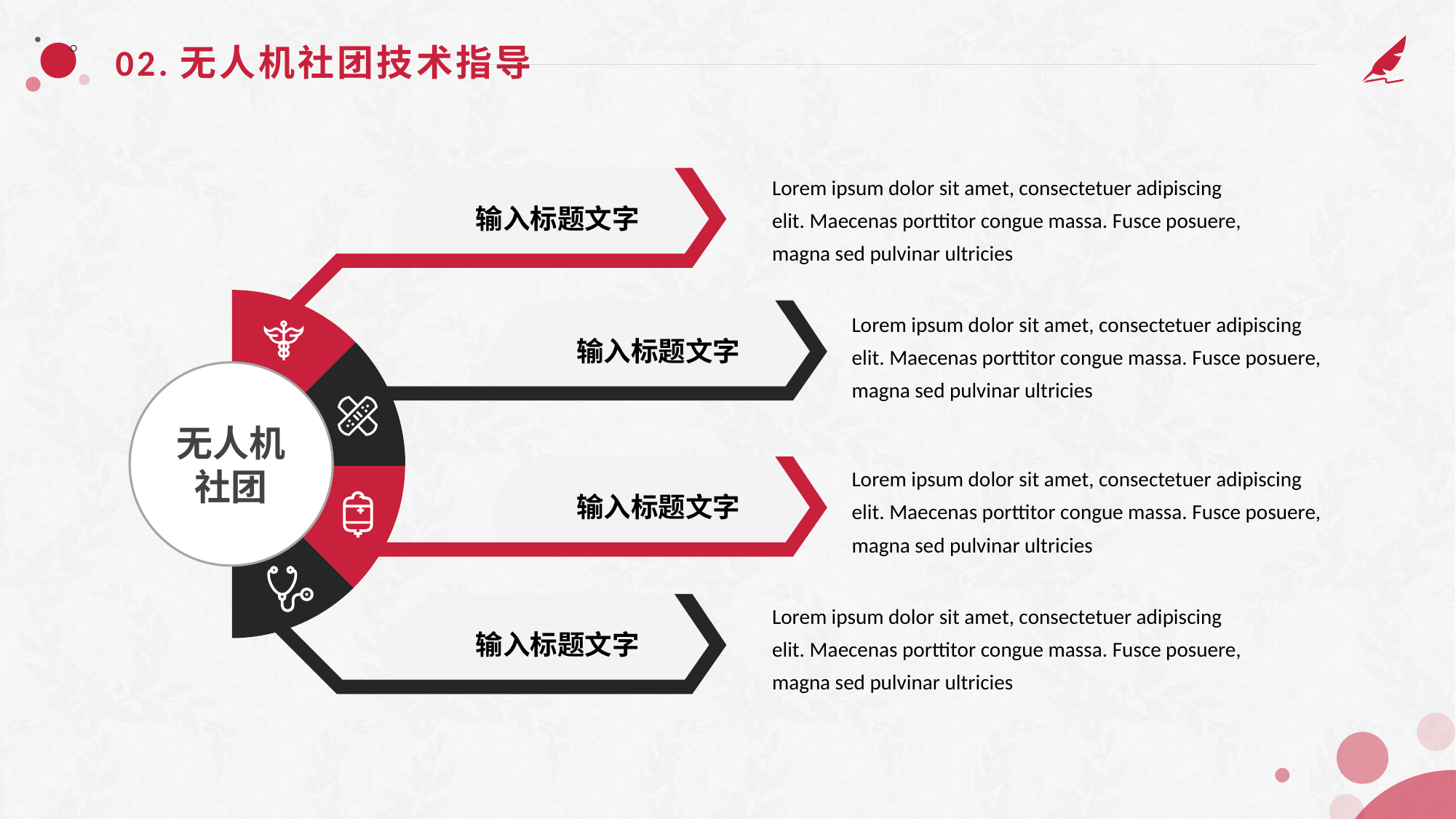

# 02.无人机社团技术指导
Lorem ipsum dolor sit amet, consectetuer adipiscing elit. Maecenas porttitor congue massa. Fusce posuere, magna sed pulvinar ultricies

输入标题文字

Lorem ipsum dolor sit amet, consectetuer adipiscing elit. Maecenas porttitor congue massa. Fusce posuere, magna sed pulvinar ultricies
输入标题文字

无人机
社团

Lorem ipsum dolor sit amet, consectetuer adipiscing elit. Maecenas porttitor congue massa. Fusce posuere, magna sed pulvinar ultricies
输入标题文字

Lorem ipsum dolor sit amet, consectetuer adipiscing elit. Maecenas porttitor congue massa. Fusce posuere, magna sed pulvinar ultricies
输入标题文字